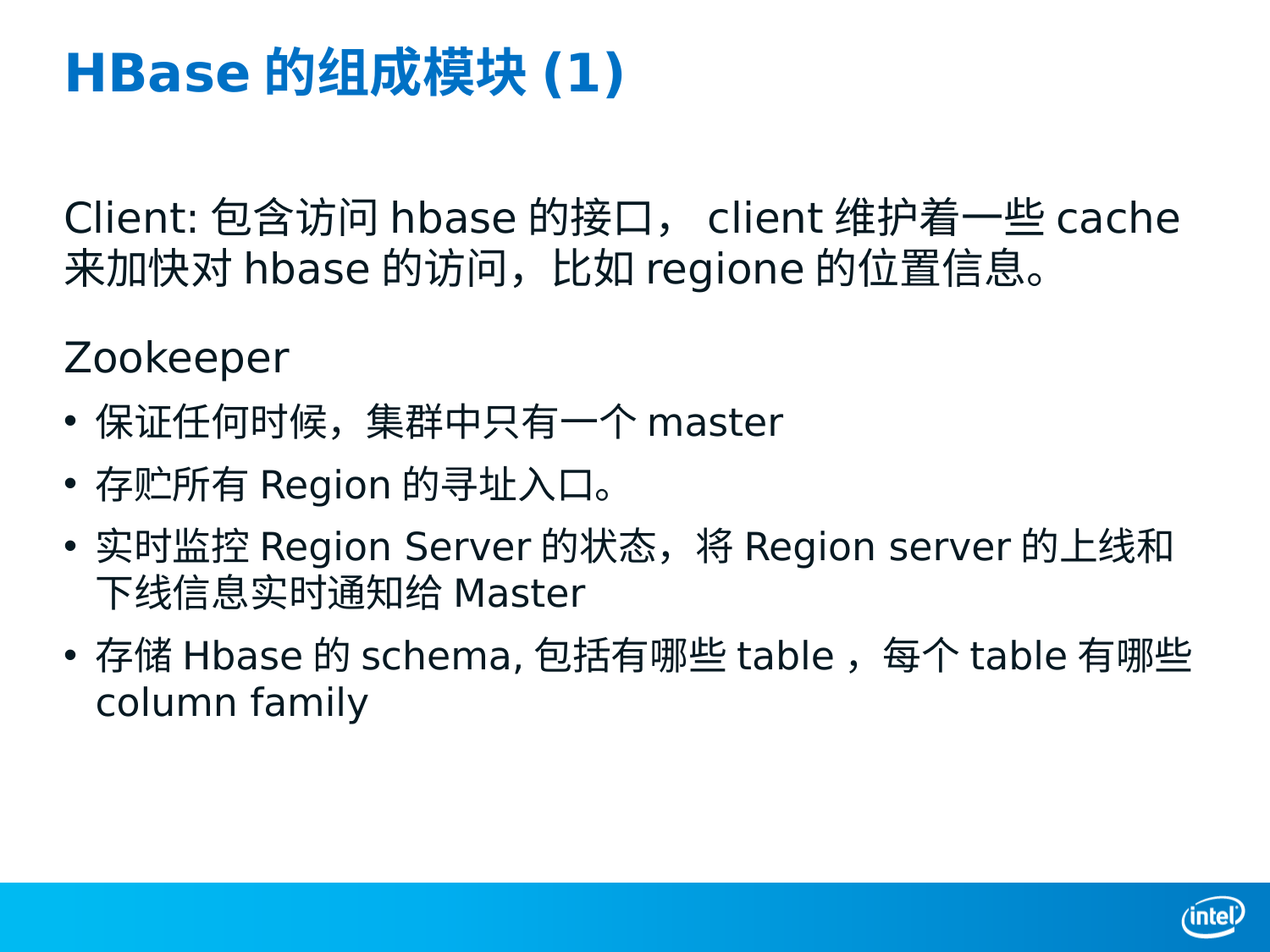

# HBase的组成模块(1)
Client:包含访问hbase的接口，client维护着一些cache来加快对hbase的访问，比如regione的位置信息。
Zookeeper
保证任何时候，集群中只有一个master
存贮所有Region的寻址入口。
实时监控Region Server的状态，将Region server的上线和下线信息实时通知给Master
存储Hbase的schema,包括有哪些table，每个table有哪些column family